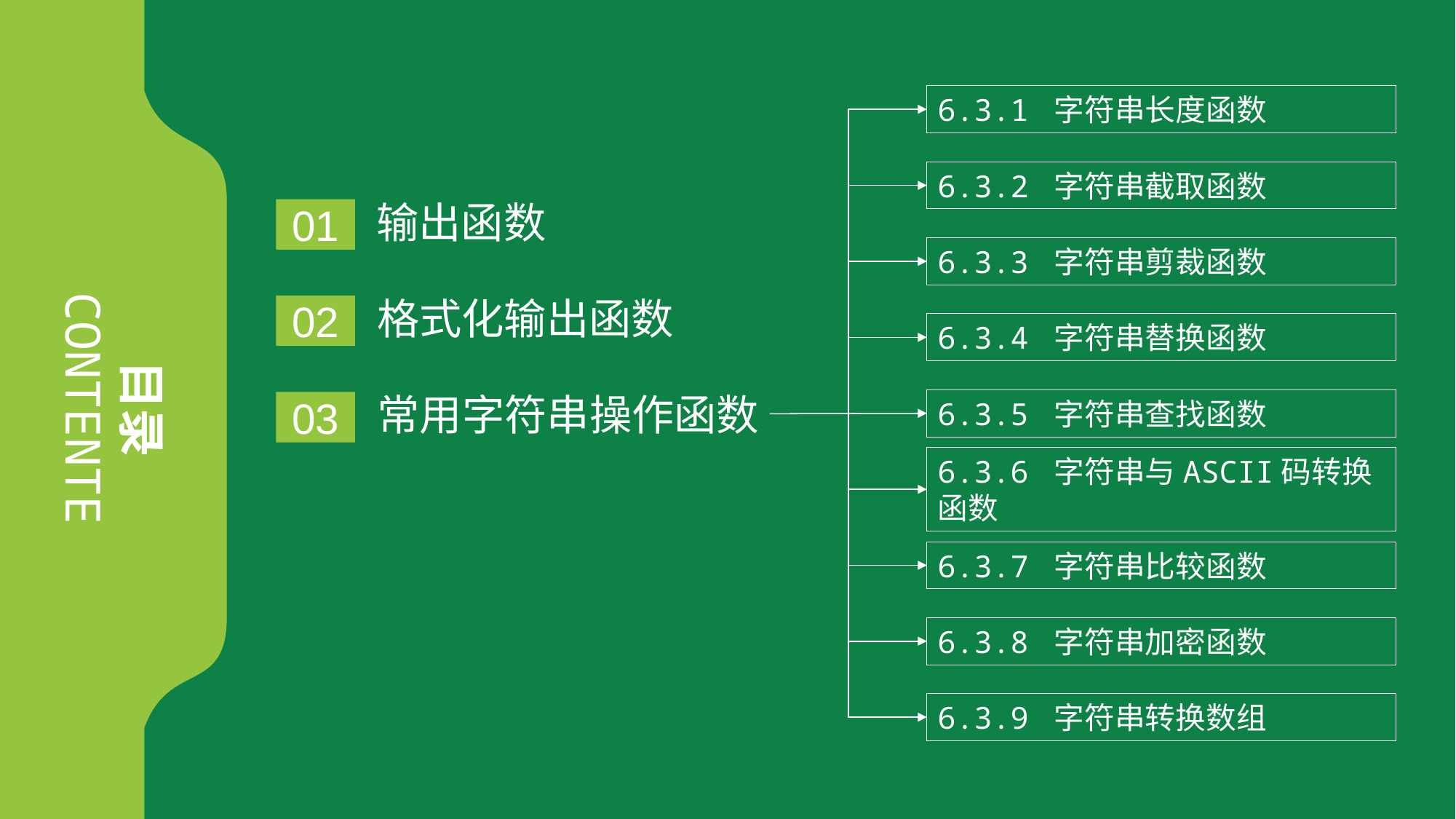

6.3.1 字符串长度函数
6.3.2 字符串截取函数
输出函数
01
6.3.3 字符串剪裁函数
格式化输出函数
02

6.3.4 字符串替换函数
目录
CONTENTE
常用字符串操作函数
6.3.5 字符串查找函数
03
6.3.6 字符串与ASCII码转换函数
6.3.7 字符串比较函数
6.3.8 字符串加密函数
6.3.9 字符串转换数组